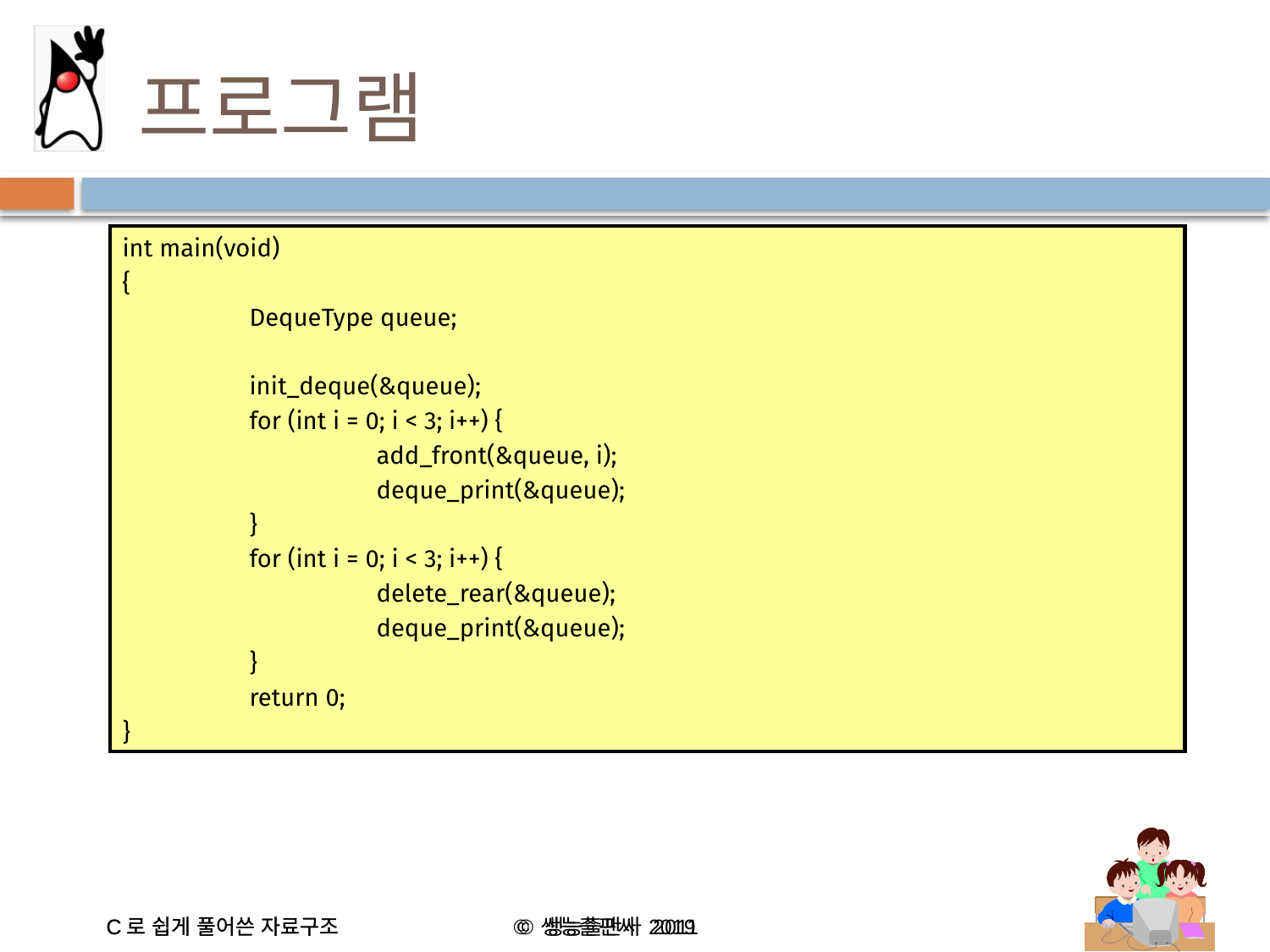

# 프로그램
int main(void)
{
	DequeType queue;

	init_deque(&queue);
	for (int i = 0; i < 3; i++) {
		add_front(&queue, i);
		deque_print(&queue);
	}
	for (int i = 0; i < 3; i++) {
		delete_rear(&queue);
		deque_print(&queue);
	}
	return 0;
}